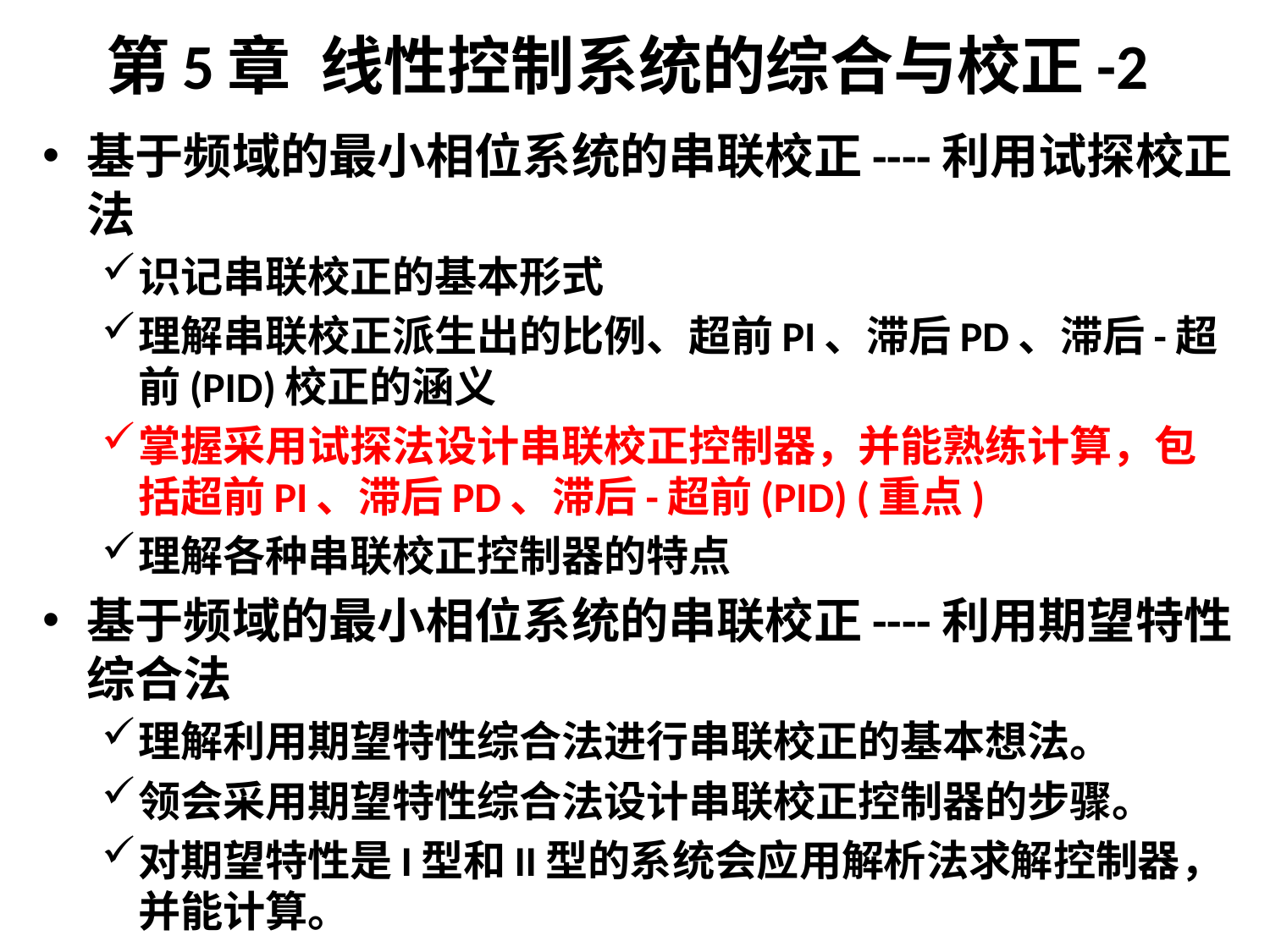

# 第5章  线性控制系统的综合与校正-2
基于频域的最小相位系统的串联校正----利用试探校正法
识记串联校正的基本形式
理解串联校正派生出的比例、超前PI、滞后PD、滞后-超前(PID)校正的涵义
掌握采用试探法设计串联校正控制器，并能熟练计算，包括超前PI、滞后PD、滞后-超前(PID) (重点)
理解各种串联校正控制器的特点
基于频域的最小相位系统的串联校正----利用期望特性综合法
理解利用期望特性综合法进行串联校正的基本想法。
领会采用期望特性综合法设计串联校正控制器的步骤。
对期望特性是I型和II型的系统会应用解析法求解控制器，并能计算。